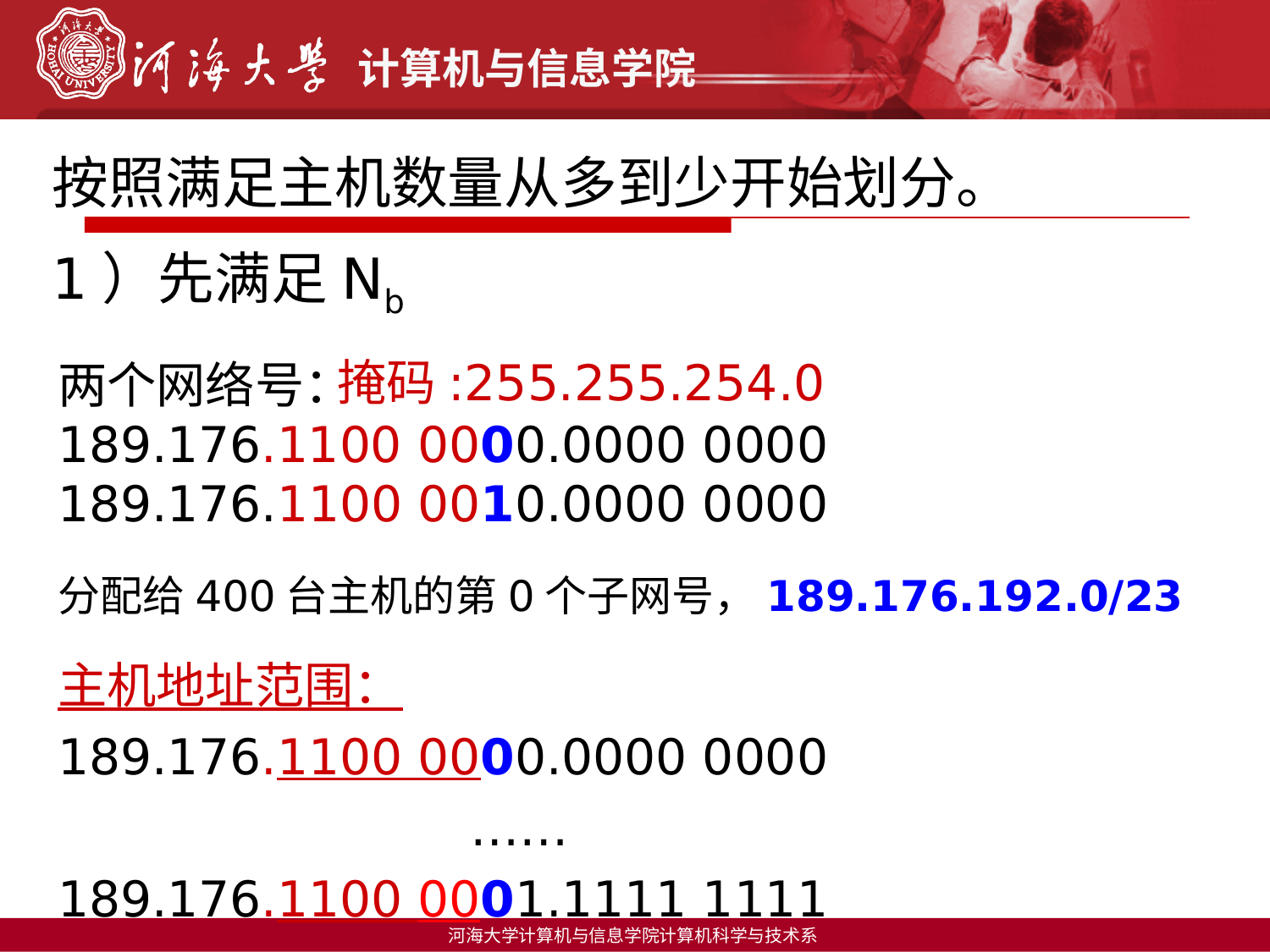

按照满足主机数量从多到少开始划分。
1）先满足Nb
掩码:255.255.254.0
两个网络号：
189.176.1100 0000.0000 0000
189.176.1100 0010.0000 0000

分配给400台主机的第0个子网号，189.176.192.0/23
主机地址范围：
189.176.1100 0000.0000 0000
……
189.176.1100 0001.1111 1111